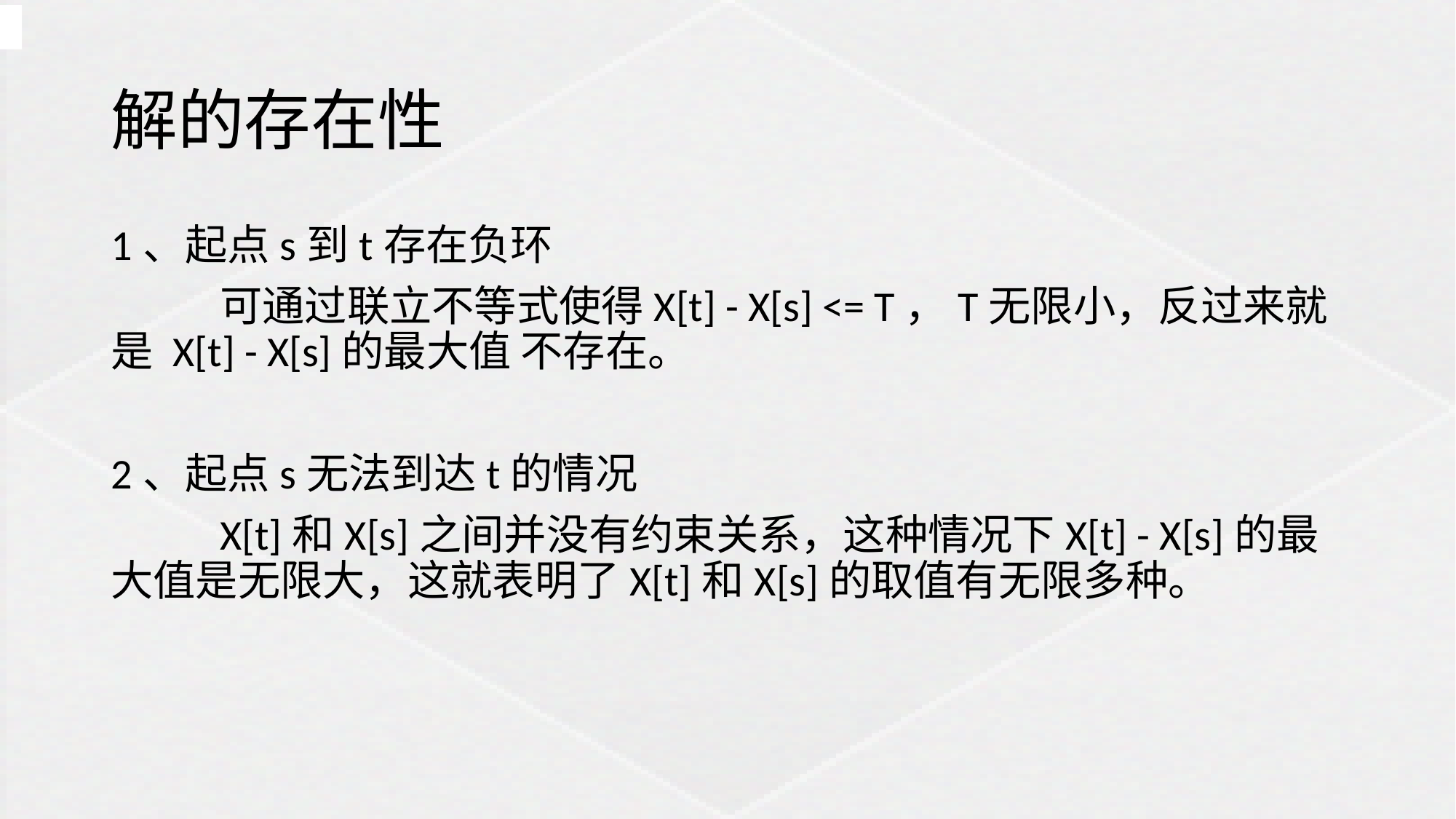

# 解的存在性
1、起点s到t存在负环
	可通过联立不等式使得X[t] - X[s] <= T，T无限小，反过来就是 X[t] - X[s]的最大值 不存在。

2、起点s无法到达t的情况
	X[t]和X[s]之间并没有约束关系，这种情况下X[t] - X[s]的最大值是无限大，这就表明了X[t]和X[s]的取值有无限多种。